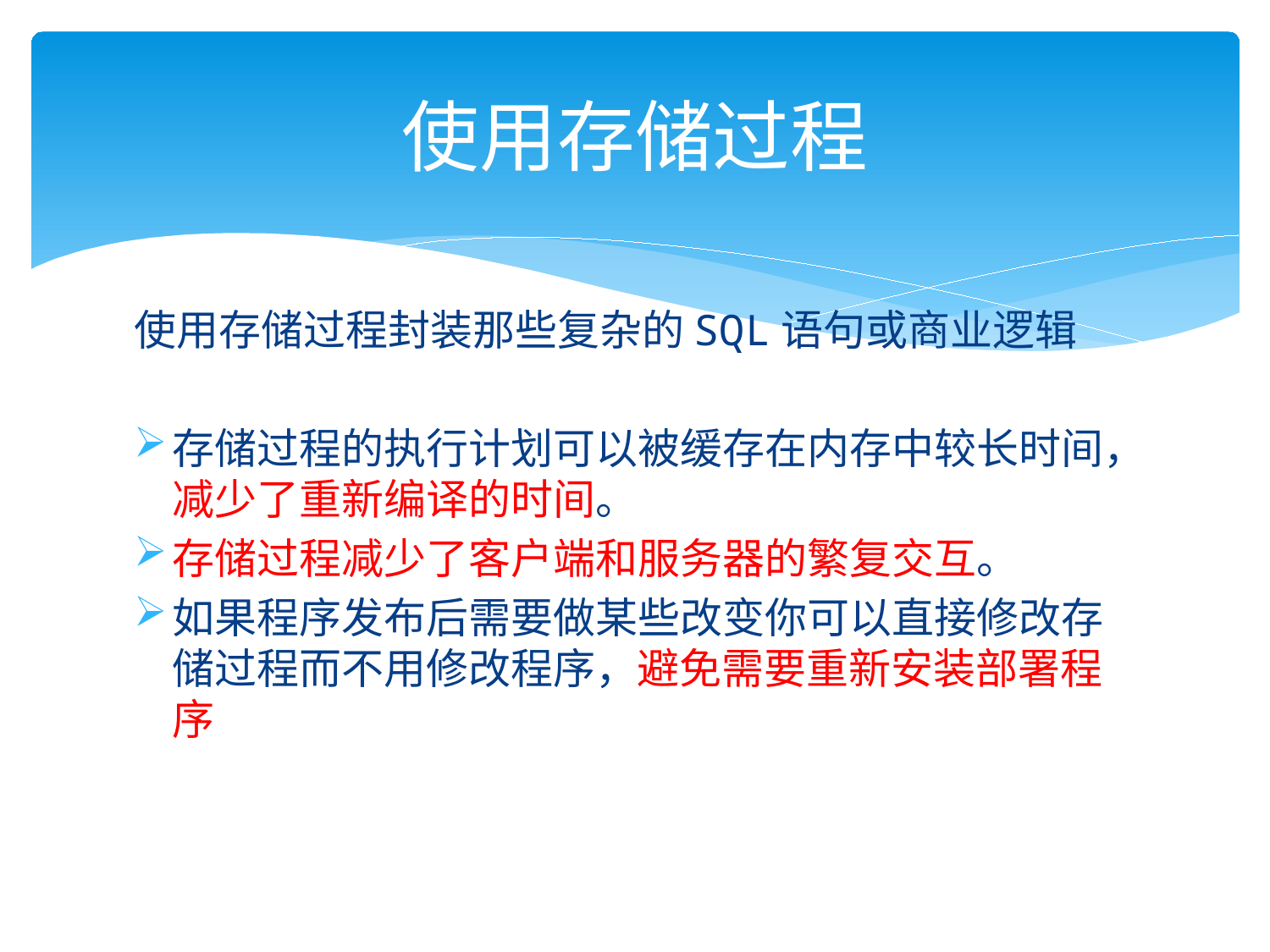

# 使用存储过程
使用存储过程封装那些复杂的SQL语句或商业逻辑

存储过程的执行计划可以被缓存在内存中较长时间，减少了重新编译的时间。
存储过程减少了客户端和服务器的繁复交互。
如果程序发布后需要做某些改变你可以直接修改存储过程而不用修改程序，避免需要重新安装部署程序